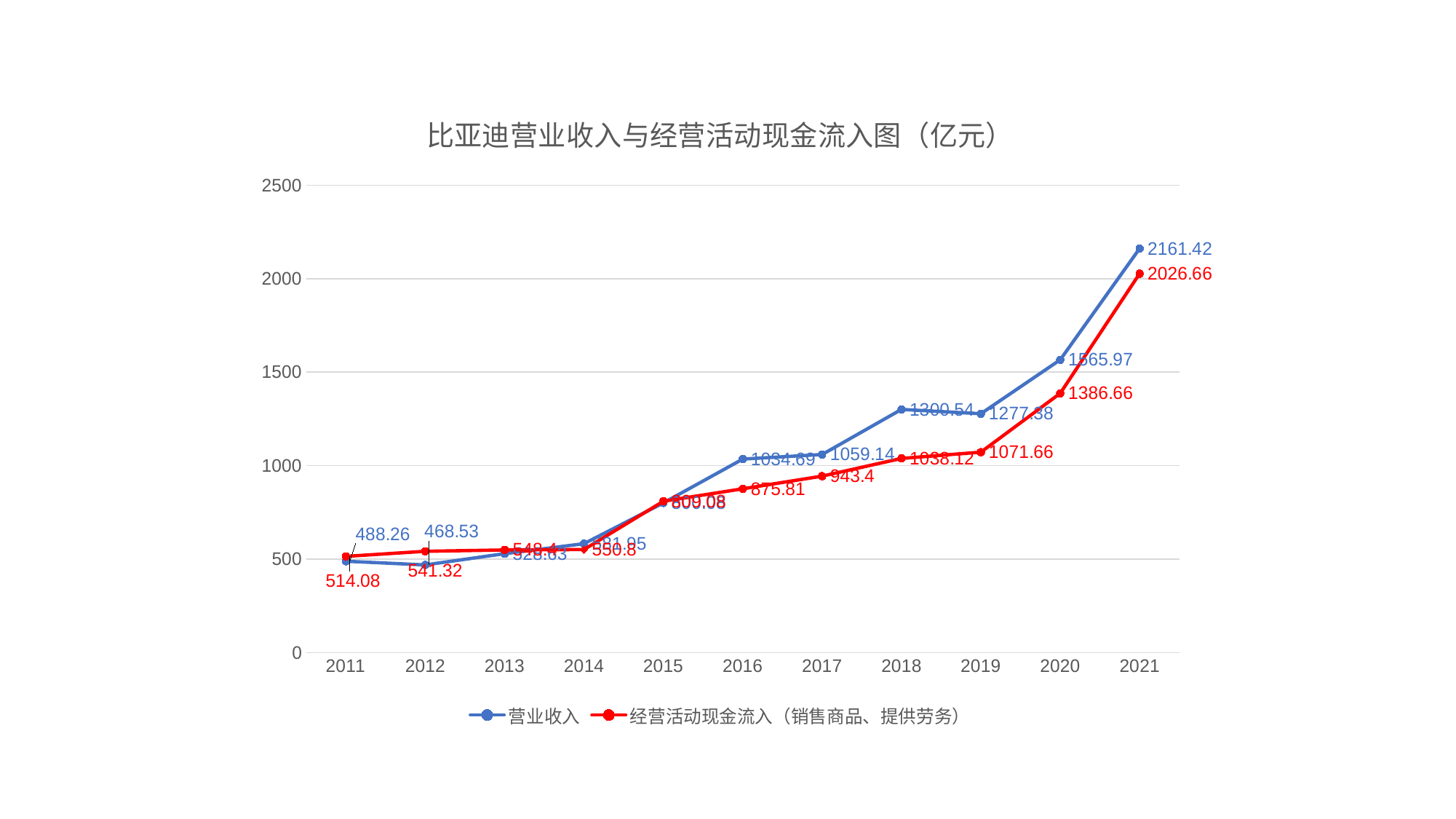

### Chart: 比亚迪营业收入与经营活动现金流入图（亿元）

| Category | 营业收入 | 经营活动现金流入（销售商品、提供劳务） |
|---|---|---|
| 2011 | 488.26 | 514.08 |
| 2012 | 468.53 | 541.32 |
| 2013 | 528.63 | 548.4 |
| 2014 | 581.95 | 550.8 |
| 2015 | 800.08 | 809.08 |
| 2016 | 1034.69 | 875.81 |
| 2017 | 1059.14 | 943.4 |
| 2018 | 1300.54 | 1038.12 |
| 2019 | 1277.38 | 1071.66 |
| 2020 | 1565.97 | 1386.66 |
| 2021 | 2161.42 | 2026.66 |